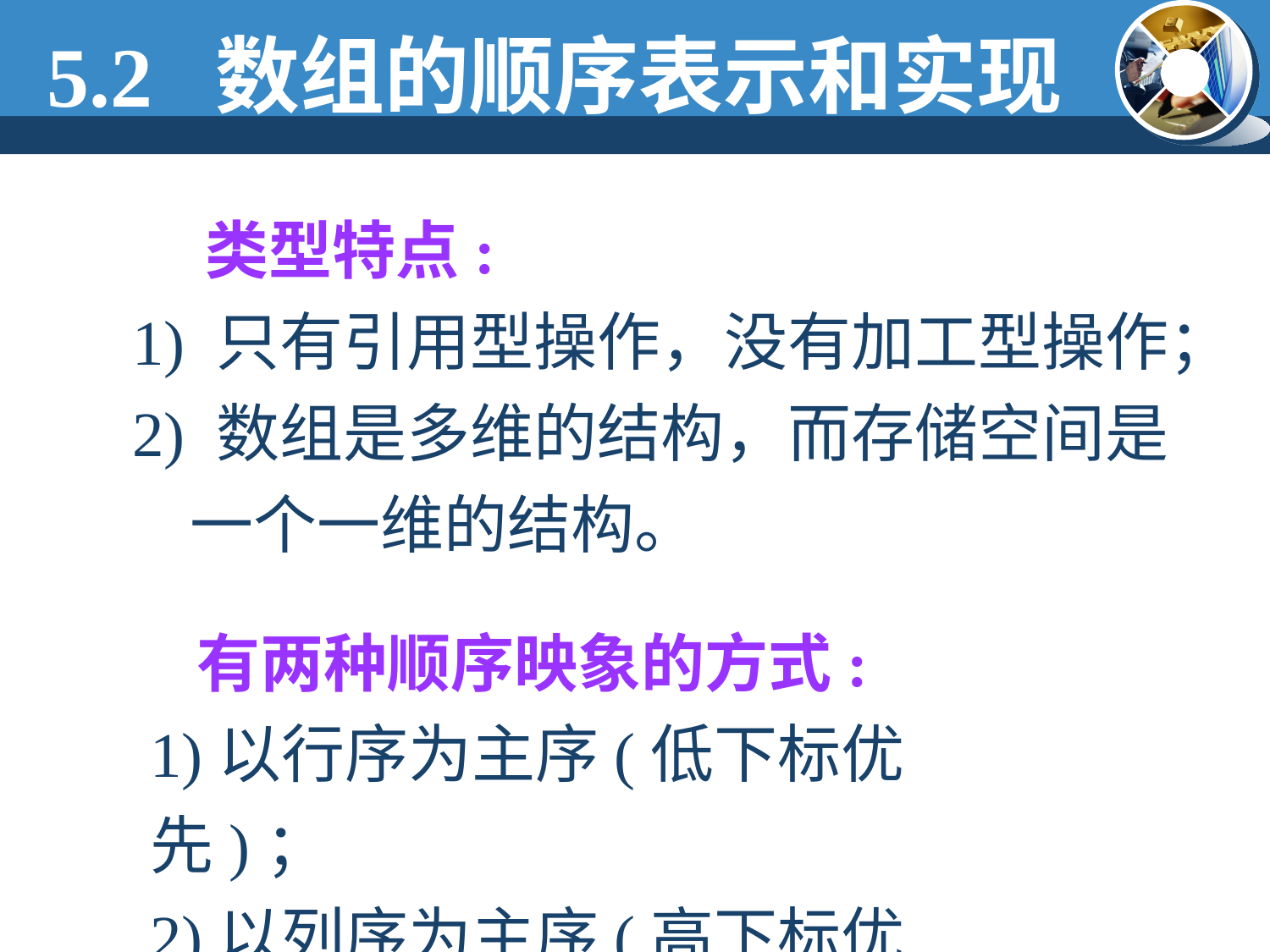

5.2  数组的顺序表示和实现
    类型特点:
1) 只有引用型操作，没有加工型操作；
2) 数组是多维的结构，而存储空间是
   一个一维的结构。
           有两种顺序映象的方式:
1)以行序为主序(低下标优先)；
2)以列序为主序(高下标优先)。